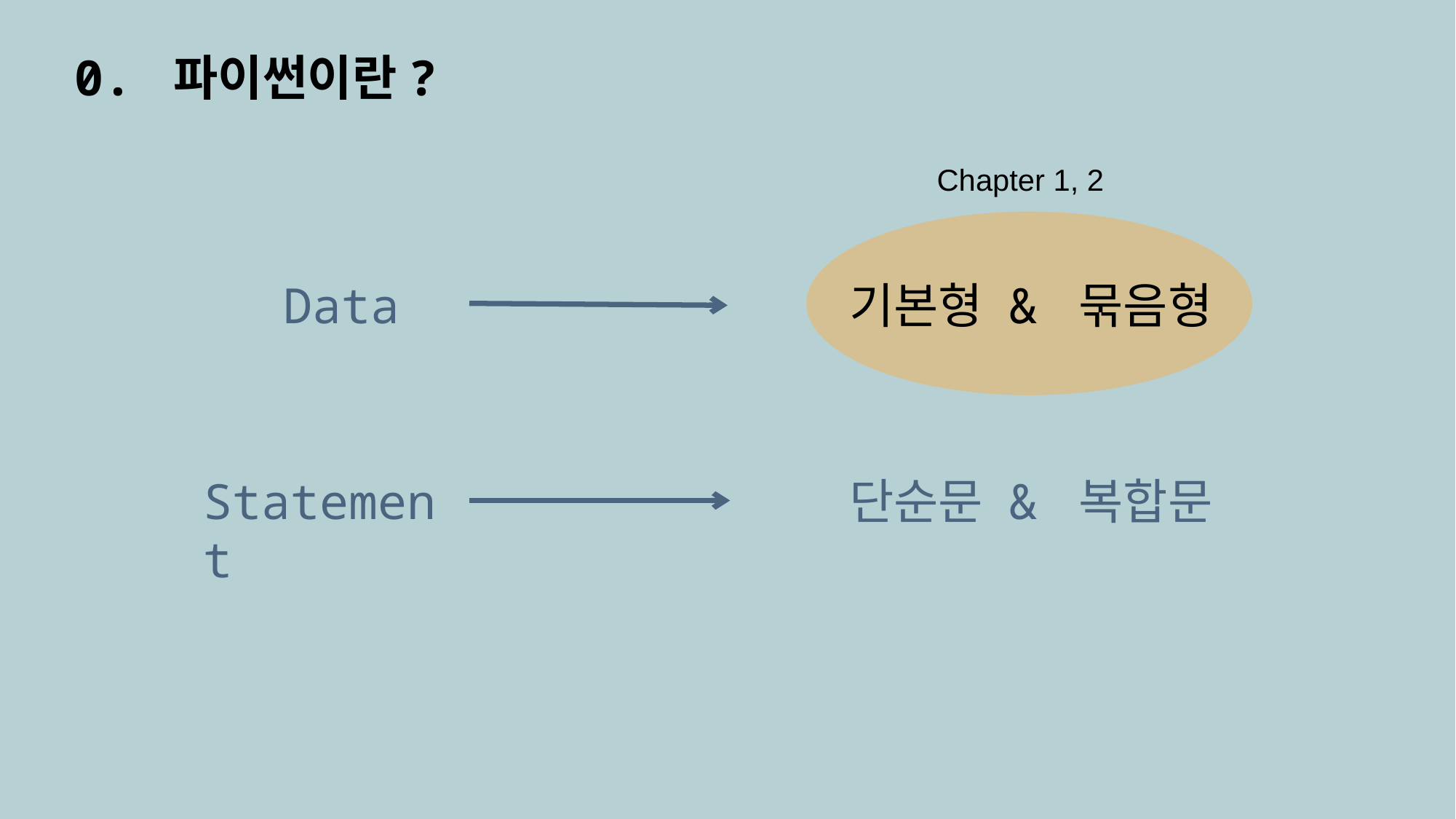

0. 파이썬이란?
Chapter 1, 2

기본형 & 묶음형
Data
Statement
단순문 & 복합문